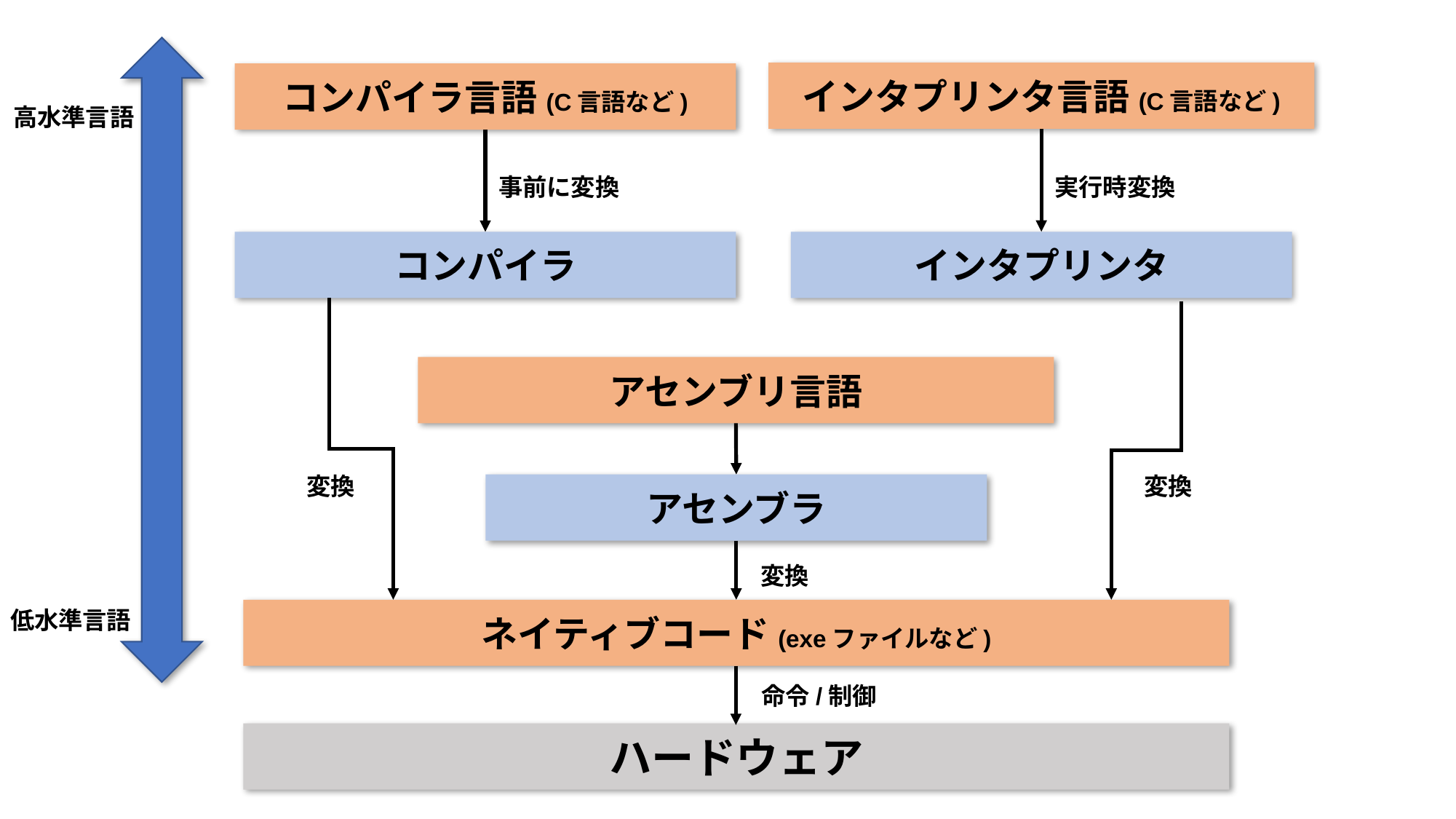

インタプリンタ言語(C言語など)
コンパイラ言語(C言語など)
高水準言語
事前に変換
実行時変換
コンパイラ
インタプリンタ
アセンブリ言語
変換
変換
アセンブラ
変換
ネイティブコード(exeファイルなど)
低水準言語
命令/制御
ハードウェア